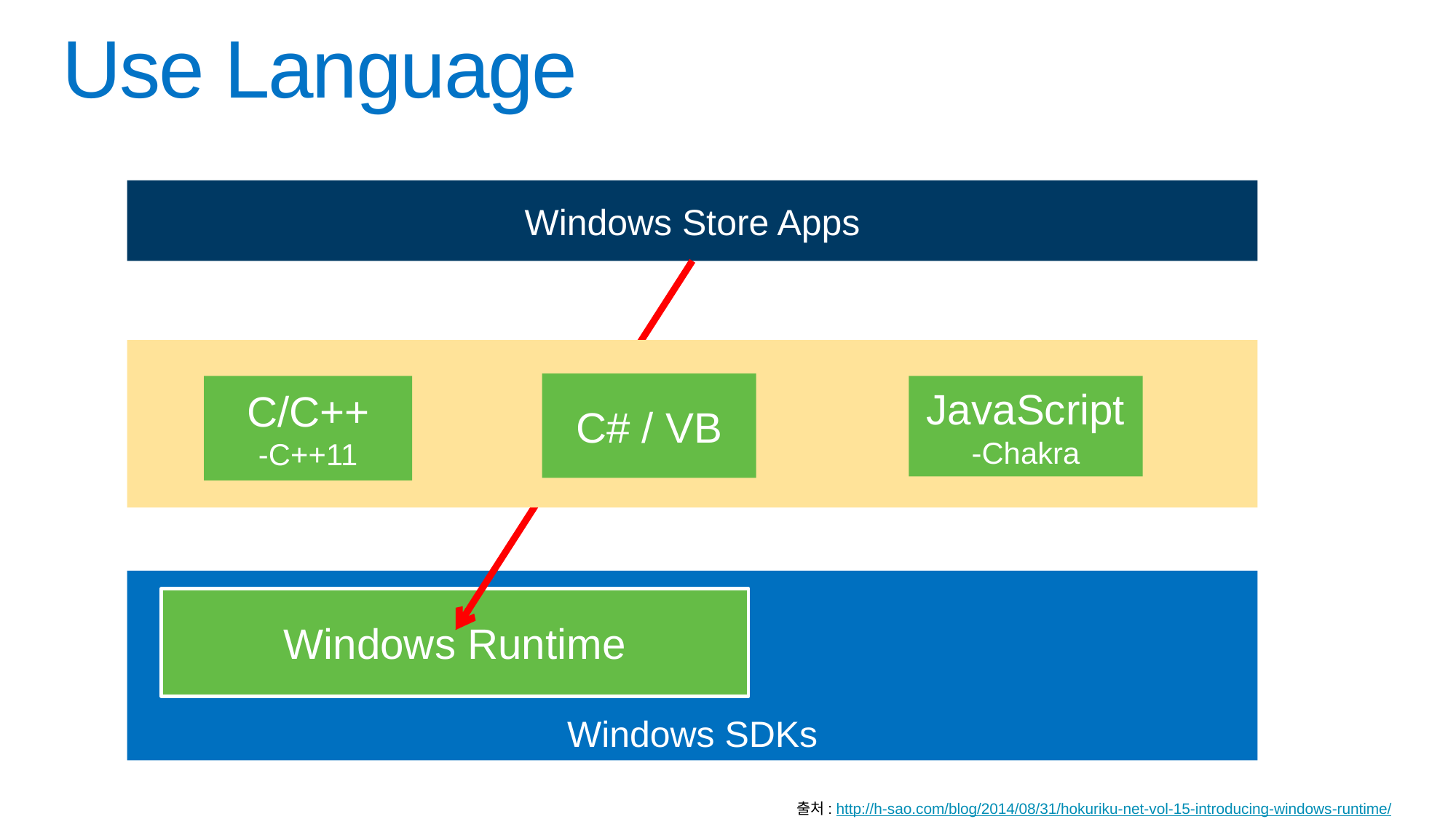

# Use Language
Windows Store Apps

C# / VB
C/C++
-C++11
JavaScript-Chakra
Windows SDKs
Windows Runtime
출처: http://h-sao.com/blog/2014/08/31/hokuriku-net-vol-15-introducing-windows-runtime/